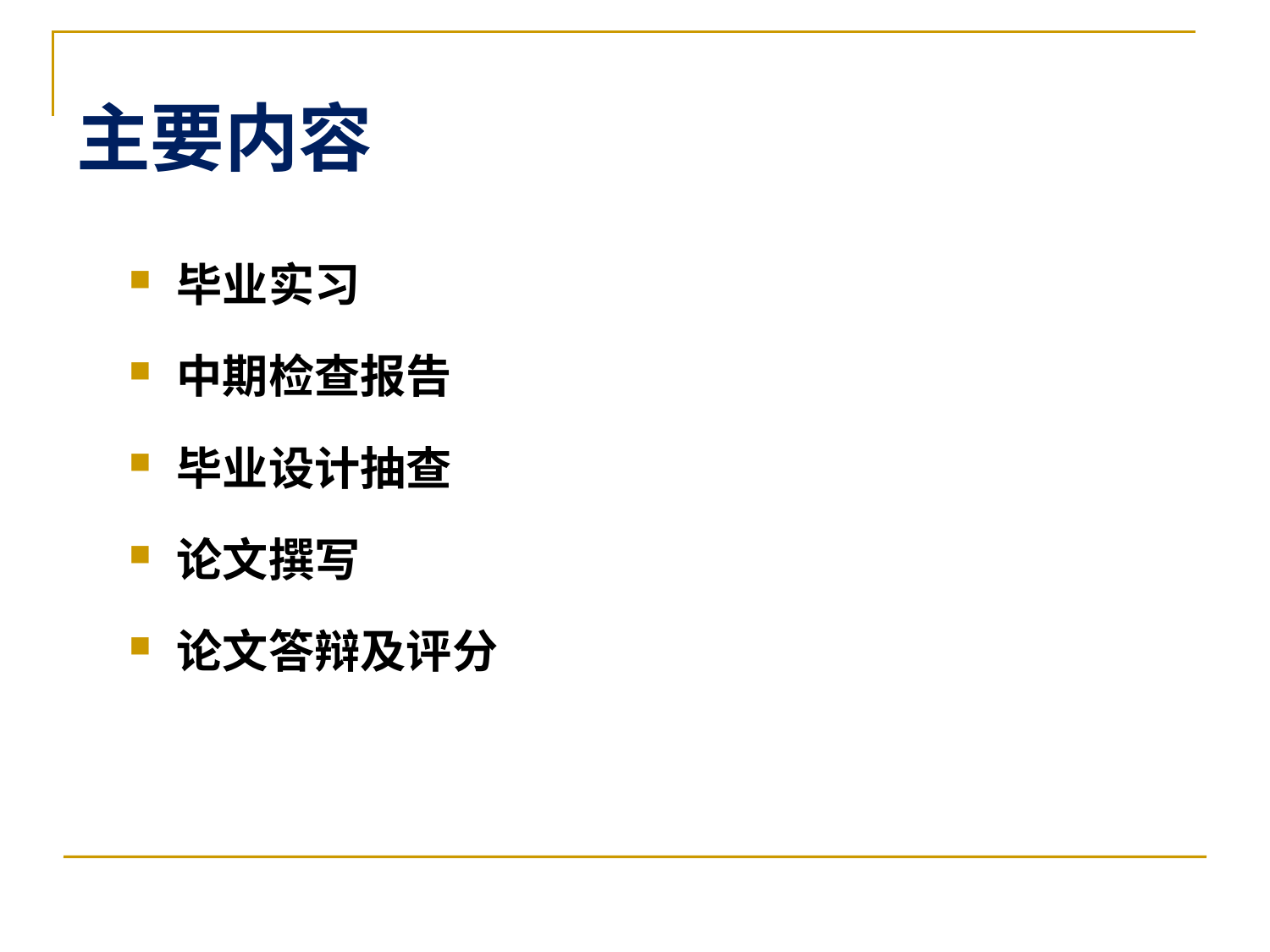

# 主要内容
毕业实习
中期检查报告
毕业设计抽查
论文撰写
论文答辩及评分